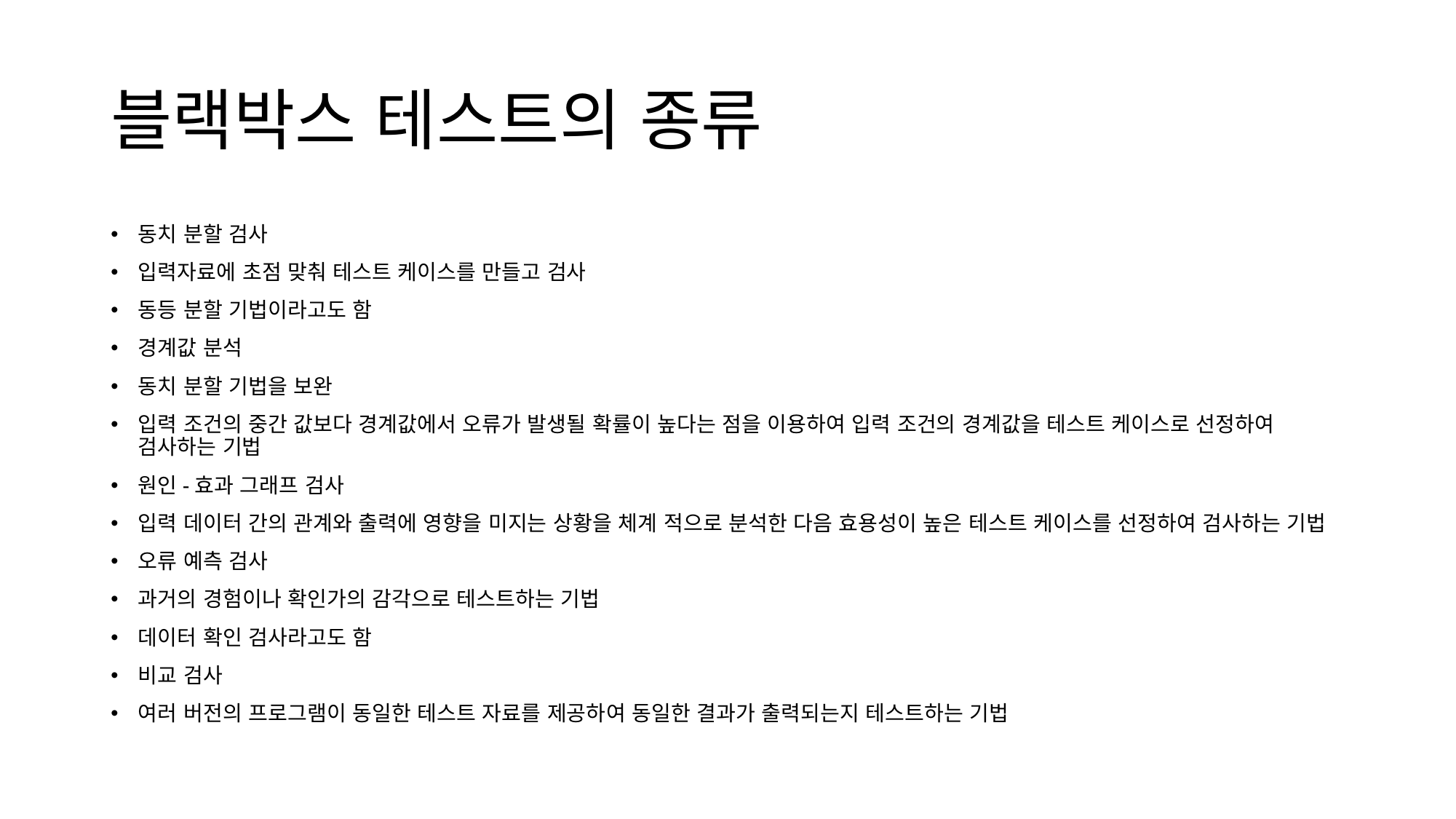

# 블랙박스 테스트의 종류
동치 분할 검사
입력자료에 초점 맞춰 테스트 케이스를 만들고 검사
동등 분할 기법이라고도 함
경계값 분석
동치 분할 기법을 보완
입력 조건의 중간 값보다 경계값에서 오류가 발생될 확률이 높다는 점을 이용하여 입력 조건의 경계값을 테스트 케이스로 선정하여 검사하는 기법
원인-효과 그래프 검사
입력 데이터 간의 관계와 출력에 영향을 미지는 상황을 체계 적으로 분석한 다음 효용성이 높은 테스트 케이스를 선정하여 검사하는 기법
오류 예측 검사
과거의 경험이나 확인가의 감각으로 테스트하는 기법
데이터 확인 검사라고도 함
비교 검사
여러 버전의 프로그램이 동일한 테스트 자료를 제공하여 동일한 결과가 출력되는지 테스트하는 기법